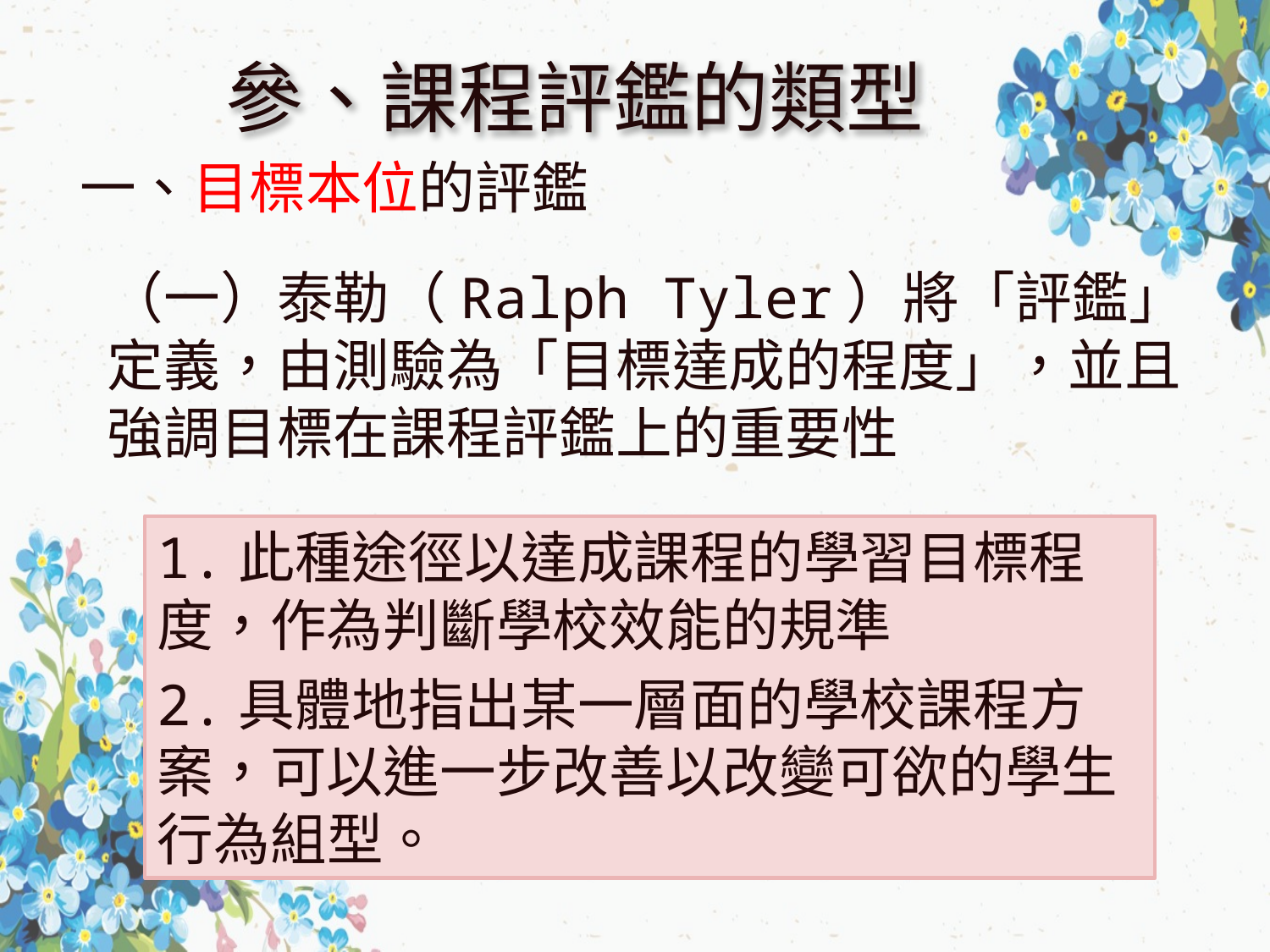

# 參、課程評鑑的類型
一、目標本位的評鑑
（一）泰勒（Ralph Tyler）將「評鑑」定義，由測驗為「目標達成的程度」，並且強調目標在課程評鑑上的重要性
1.此種途徑以達成課程的學習目標程度，作為判斷學校效能的規準
2.具體地指出某一層面的學校課程方案，可以進一步改善以改變可欲的學生行為組型。